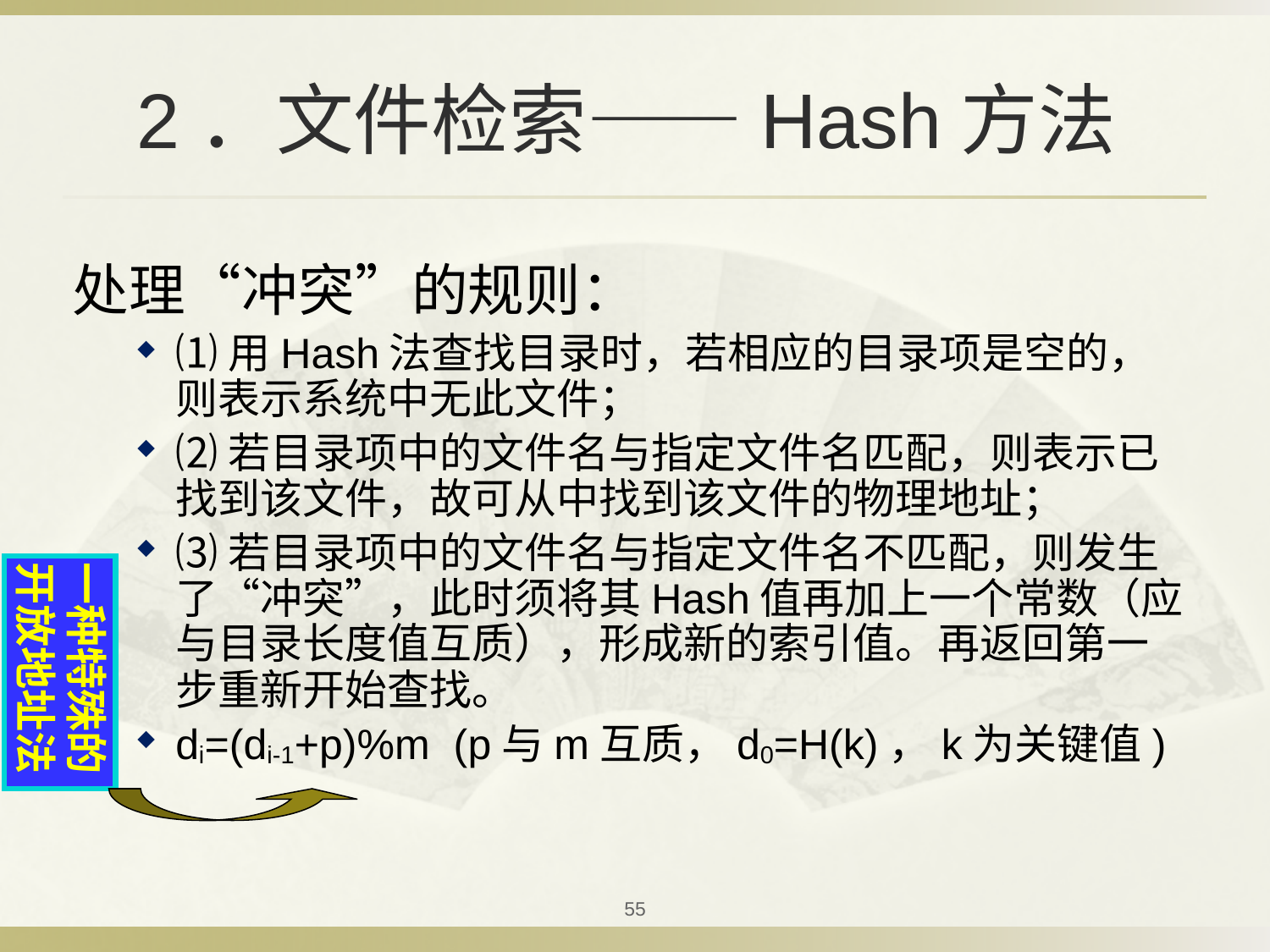

# 2．文件检索——Hash方法
处理“冲突”的规则：
⑴用Hash法查找目录时，若相应的目录项是空的，则表示系统中无此文件；
⑵若目录项中的文件名与指定文件名匹配，则表示已找到该文件，故可从中找到该文件的物理地址；
⑶若目录项中的文件名与指定文件名不匹配，则发生了“冲突”，此时须将其Hash值再加上一个常数（应与目录长度值互质），形成新的索引值。再返回第一步重新开始查找。
di=(di-1+p)%m  (p与m互质，d0=H(k)，k为关键值)
一种特殊的开放地址法

55